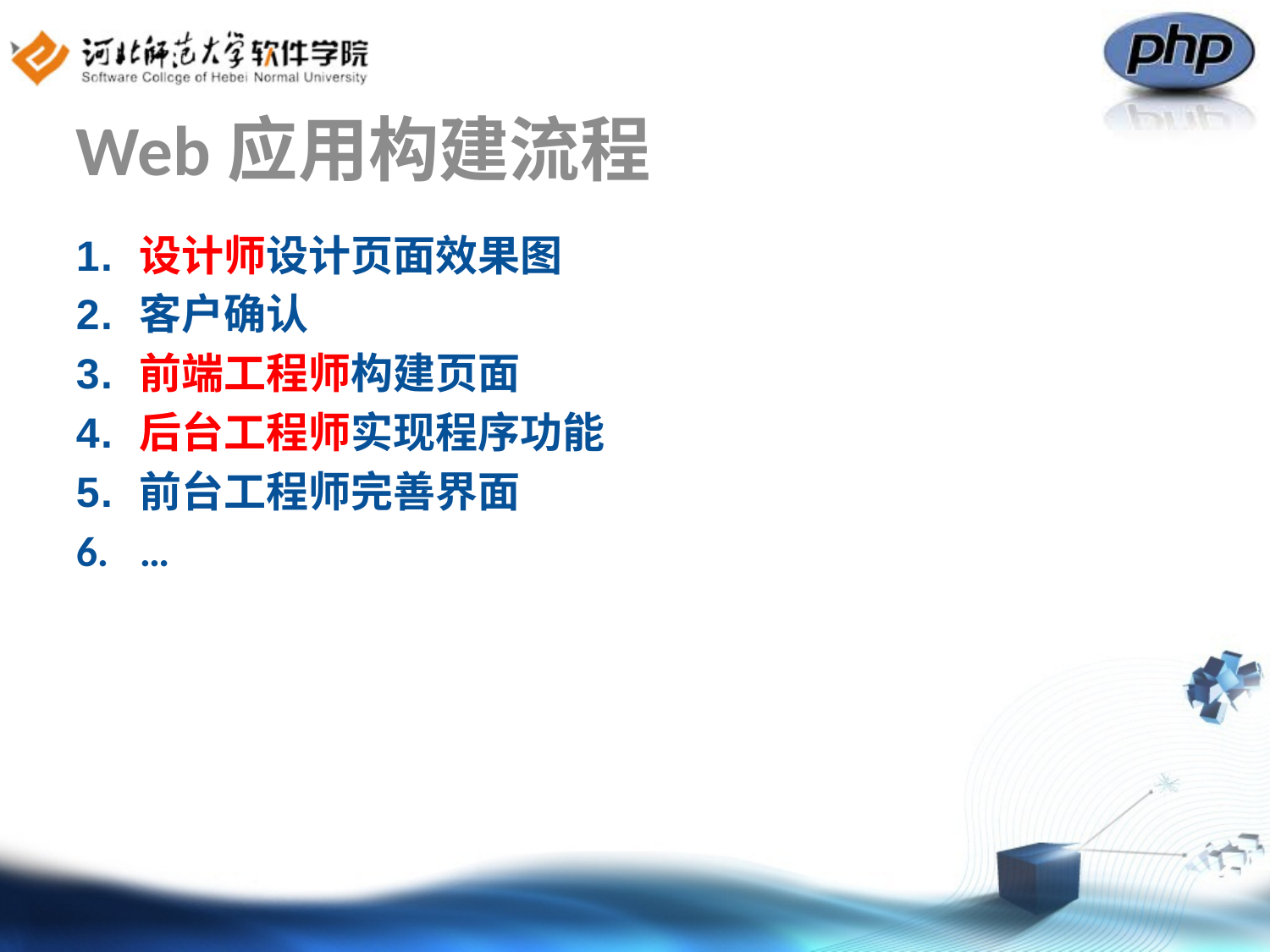

# Web应用构建流程
设计师设计页面效果图
客户确认
前端工程师构建页面
后台工程师实现程序功能
前台工程师完善界面
…